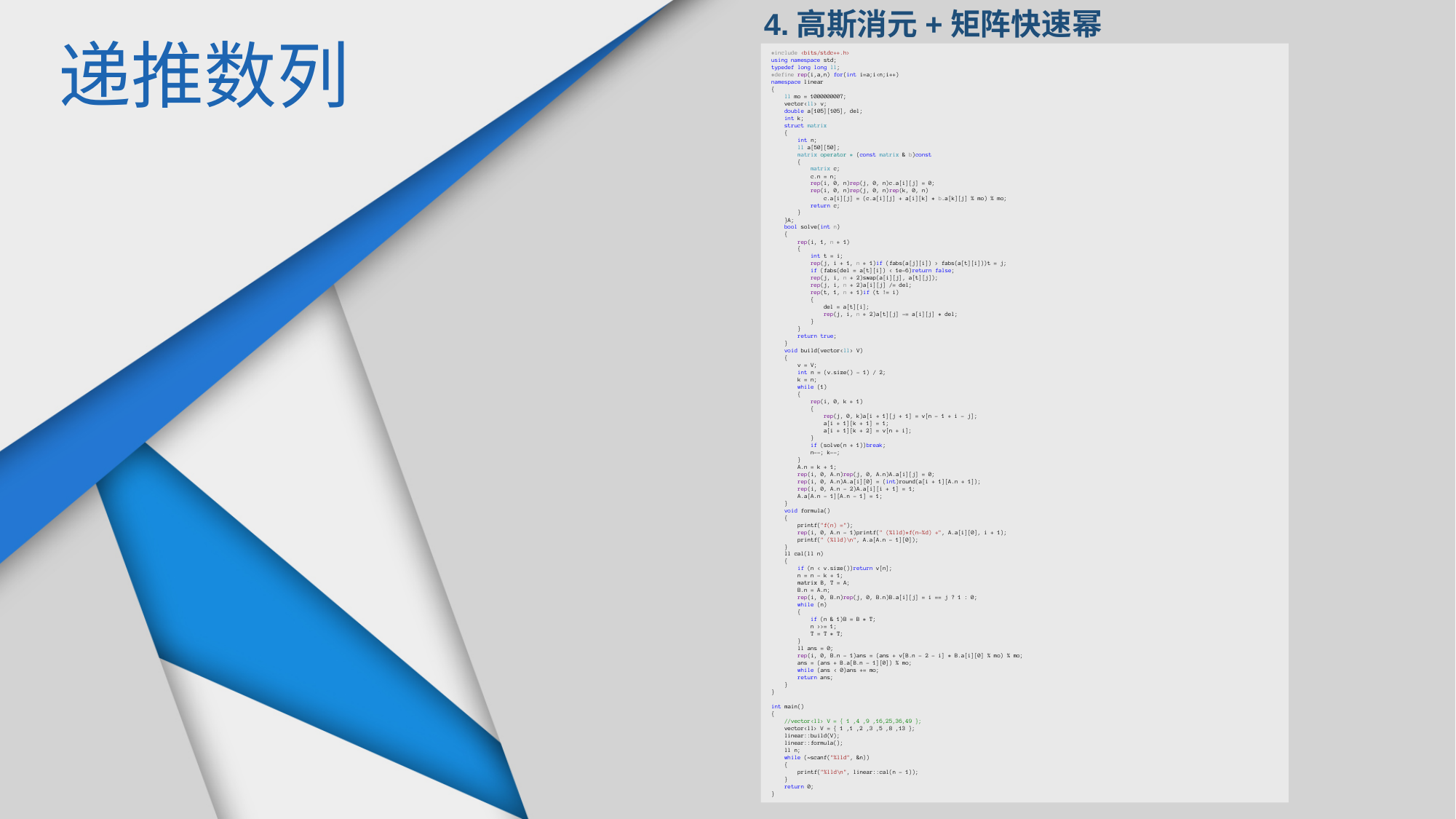

4.高斯消元+矩阵快速幂
递推数列
#include <bits/stdc++.h>
using namespace std;
typedef long long ll;
#define rep(i,a,n) for(int i=a;i<n;i++)
namespace linear
{
    ll mo = 1000000007;
    vector<ll> v;
    double a[105][105], del;
    int k;
    struct matrix
    {
        int n;
        ll a[50][50];
        matrix operator * (const matrix & b)const
        {
            matrix c;
            c.n = n;
            rep(i, 0, n)rep(j, 0, n)c.a[i][j] = 0;
            rep(i, 0, n)rep(j, 0, n)rep(k, 0, n)
                c.a[i][j] = (c.a[i][j] + a[i][k] * b.a[k][j] % mo) % mo;
            return c;
        }
    }A;
    bool solve(int n)
    {
        rep(i, 1, n + 1)
        {
            int t = i;
            rep(j, i + 1, n + 1)if (fabs(a[j][i]) > fabs(a[t][i]))t = j;
            if (fabs(del = a[t][i]) < 1e-6)return false;
            rep(j, i, n + 2)swap(a[i][j], a[t][j]);
            rep(j, i, n + 2)a[i][j] /= del;
            rep(t, 1, n + 1)if (t != i)
            {
                del = a[t][i];
                rep(j, i, n + 2)a[t][j] -= a[i][j] * del;
            }
        }
        return true;
    }
    void build(vector<ll> V)
    {
        v = V;
        int n = (v.size() - 1) / 2;
        k = n;
        while (1)
        {
            rep(i, 0, k + 1)
            {
                rep(j, 0, k)a[i + 1][j + 1] = v[n - 1 + i - j];
                a[i + 1][k + 1] = 1;
                a[i + 1][k + 2] = v[n + i];
            }
            if (solve(n + 1))break;
            n--; k--;
        }
        A.n = k + 1;
        rep(i, 0, A.n)rep(j, 0, A.n)A.a[i][j] = 0;
        rep(i, 0, A.n)A.a[i][0] = (int)round(a[i + 1][A.n + 1]);
        rep(i, 0, A.n - 2)A.a[i][i + 1] = 1;
        A.a[A.n - 1][A.n - 1] = 1;
    }
    void formula()
    {
        printf("f(n) =");
        rep(i, 0, A.n - 1)printf(" (%lld)*f(n-%d) +", A.a[i][0], i + 1);
        printf(" (%lld)\n", A.a[A.n - 1][0]);
    }
    ll cal(ll n)
    {
        if (n < v.size())return v[n];
        n = n - k + 1;
        matrix B, T = A;
        B.n = A.n;
        rep(i, 0, B.n)rep(j, 0, B.n)B.a[i][j] = i == j ? 1 : 0;
        while (n)
        {
            if (n & 1)B = B * T;
            n >>= 1;
            T = T * T;
        }
        ll ans = 0;
        rep(i, 0, B.n - 1)ans = (ans + v[B.n - 2 - i] * B.a[i][0] % mo) % mo;
        ans = (ans + B.a[B.n - 1][0]) % mo;
        while (ans < 0)ans += mo;
        return ans;
    }
}

int main()
{
    //vector<ll> V = { 1 ,4 ,9 ,16,25,36,49 };
    vector<ll> V = { 1 ,1 ,2 ,3 ,5 ,8 ,13 };
    linear::build(V);
    linear::formula();
    ll n;
    while (~scanf("%lld", &n))
    {
        printf("%lld\n", linear::cal(n - 1));
    }
    return 0;
}